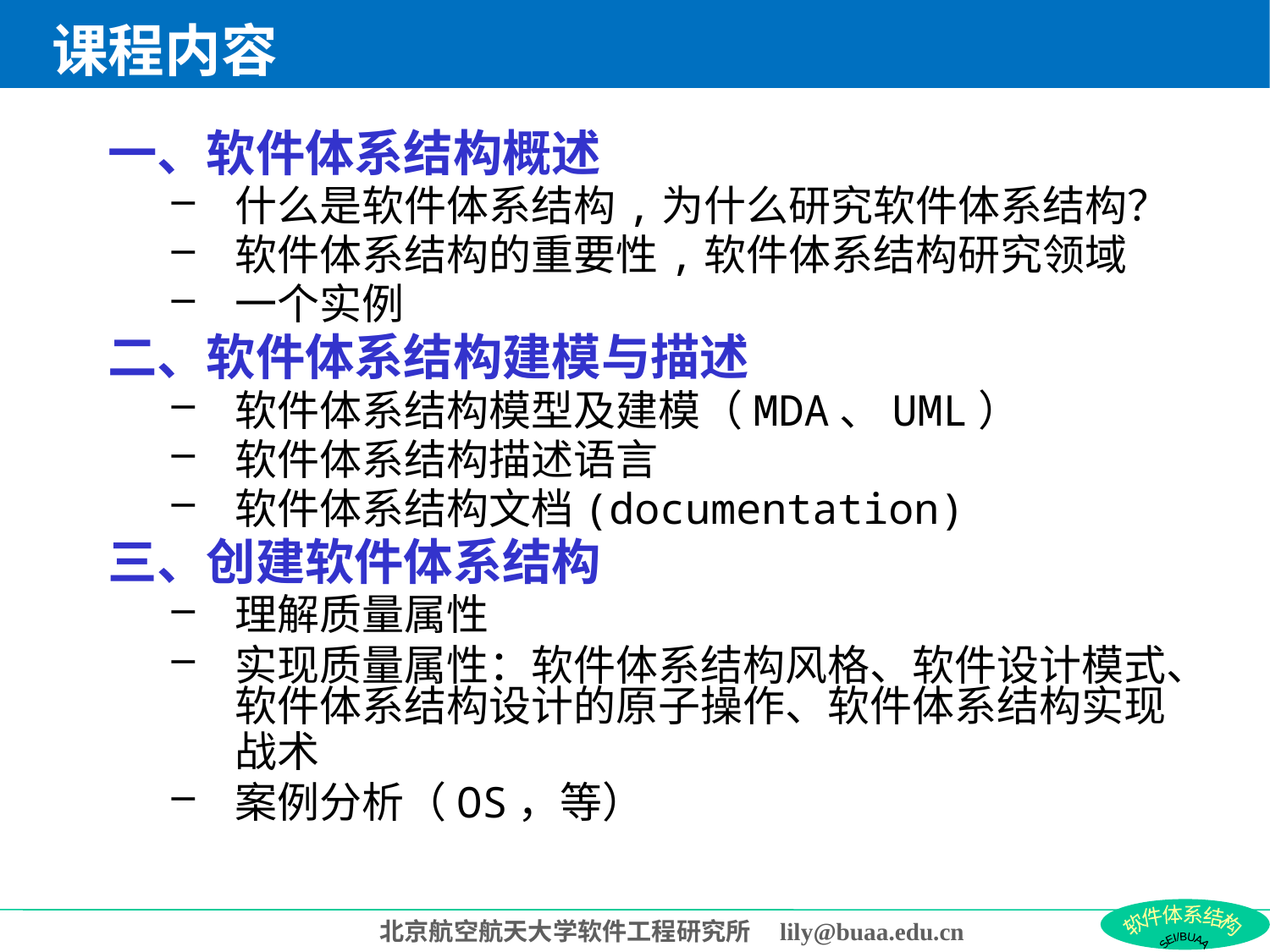

# 课程内容
一、软件体系结构概述
什么是软件体系结构,为什么研究软件体系结构？
软件体系结构的重要性,软件体系结构研究领域
一个实例
二、软件体系结构建模与描述
软件体系结构模型及建模（MDA、UML）
软件体系结构描述语言
软件体系结构文档(documentation)
三、创建软件体系结构
理解质量属性
实现质量属性：软件体系结构风格、软件设计模式、软件体系结构设计的原子操作、软件体系结构实现战术
案例分析（OS，等）
北京航空航天大学软件工程研究所    lily@buaa.edu.cn